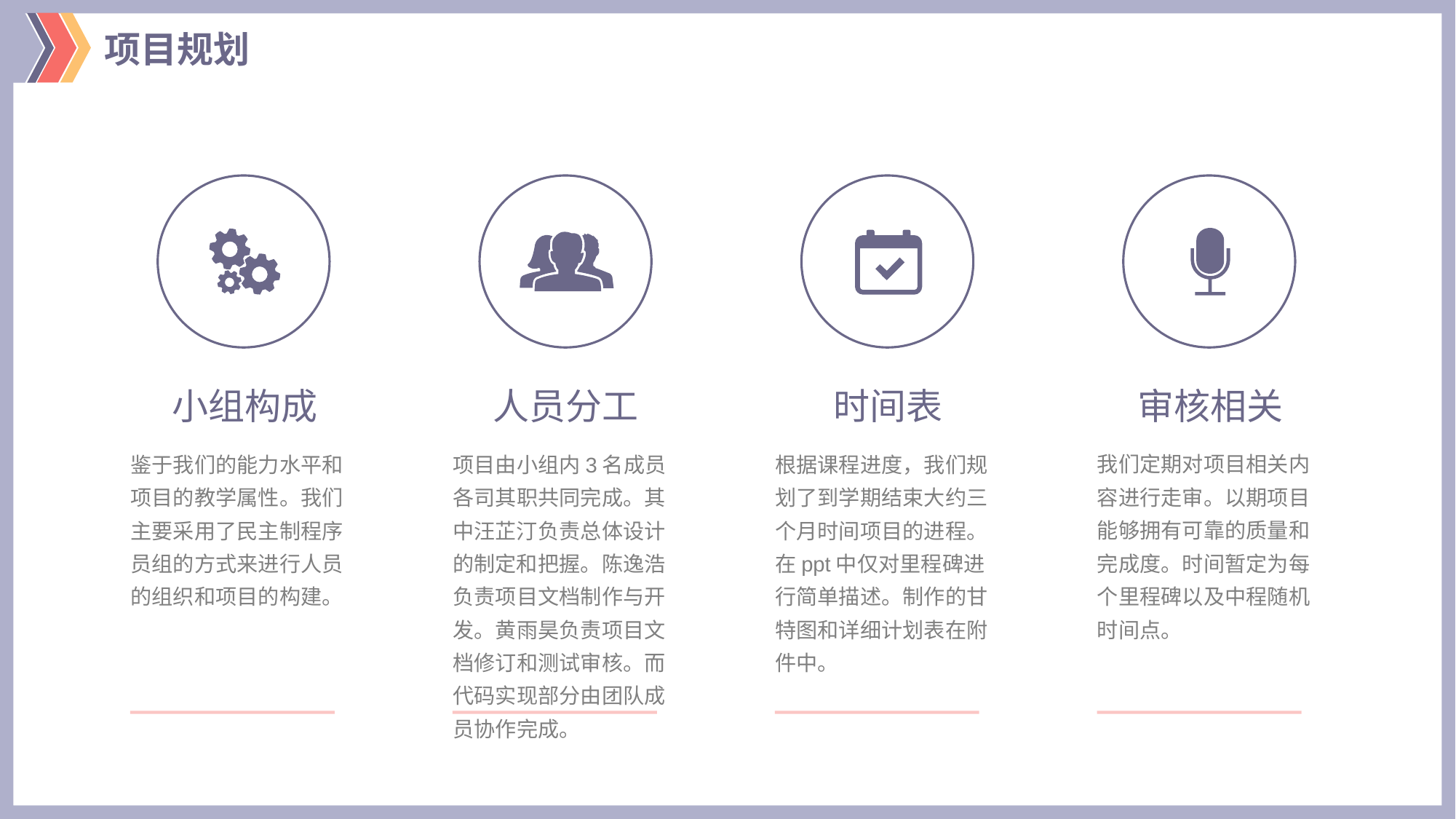

项目规划

小组构成
鉴于我们的能力水平和项目的教学属性。我们主要采用了民主制程序员组的方式来进行人员的组织和项目的构建。

人员分工
项目由小组内3名成员各司其职共同完成。其中汪芷汀负责总体设计的制定和把握。陈逸浩负责项目文档制作与开发。黄雨昊负责项目文档修订和测试审核。而代码实现部分由团队成员协作完成。

时间表
根据课程进度，我们规划了到学期结束大约三个月时间项目的进程。在ppt中仅对里程碑进行简单描述。制作的甘特图和详细计划表在附件中。

审核相关
我们定期对项目相关内容进行走审。以期项目能够拥有可靠的质量和完成度。时间暂定为每个里程碑以及中程随机时间点。